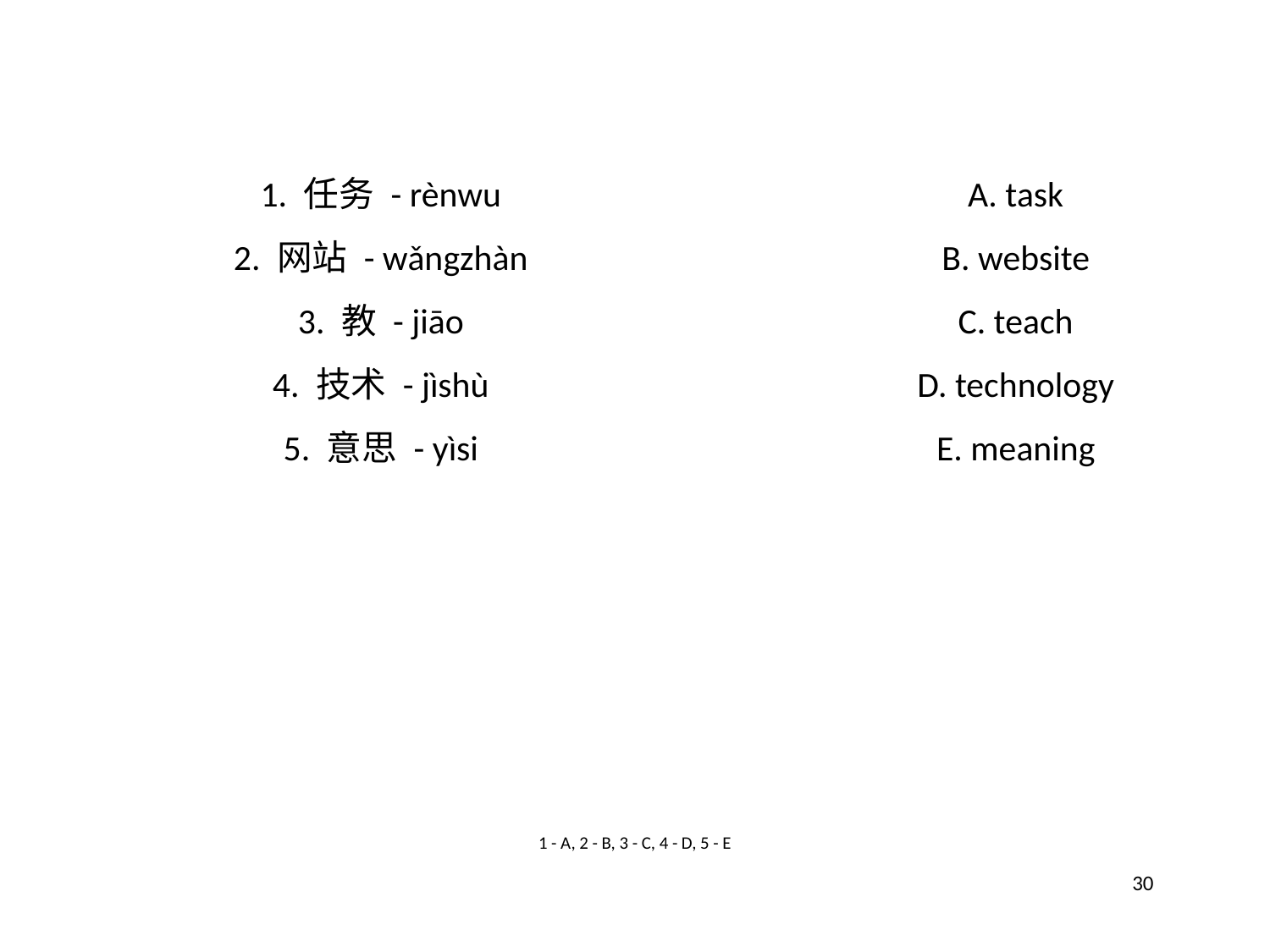

1. 任务 - rènwu

A. task

2. 网站 - wǎngzhàn

B. website

3. 教 - jiāo

C. teach

4. 技术 - jìshù

D. technology

5. 意思 - yìsi

E. meaning
1 - A, 2 - B, 3 - C, 4 - D, 5 - E

30